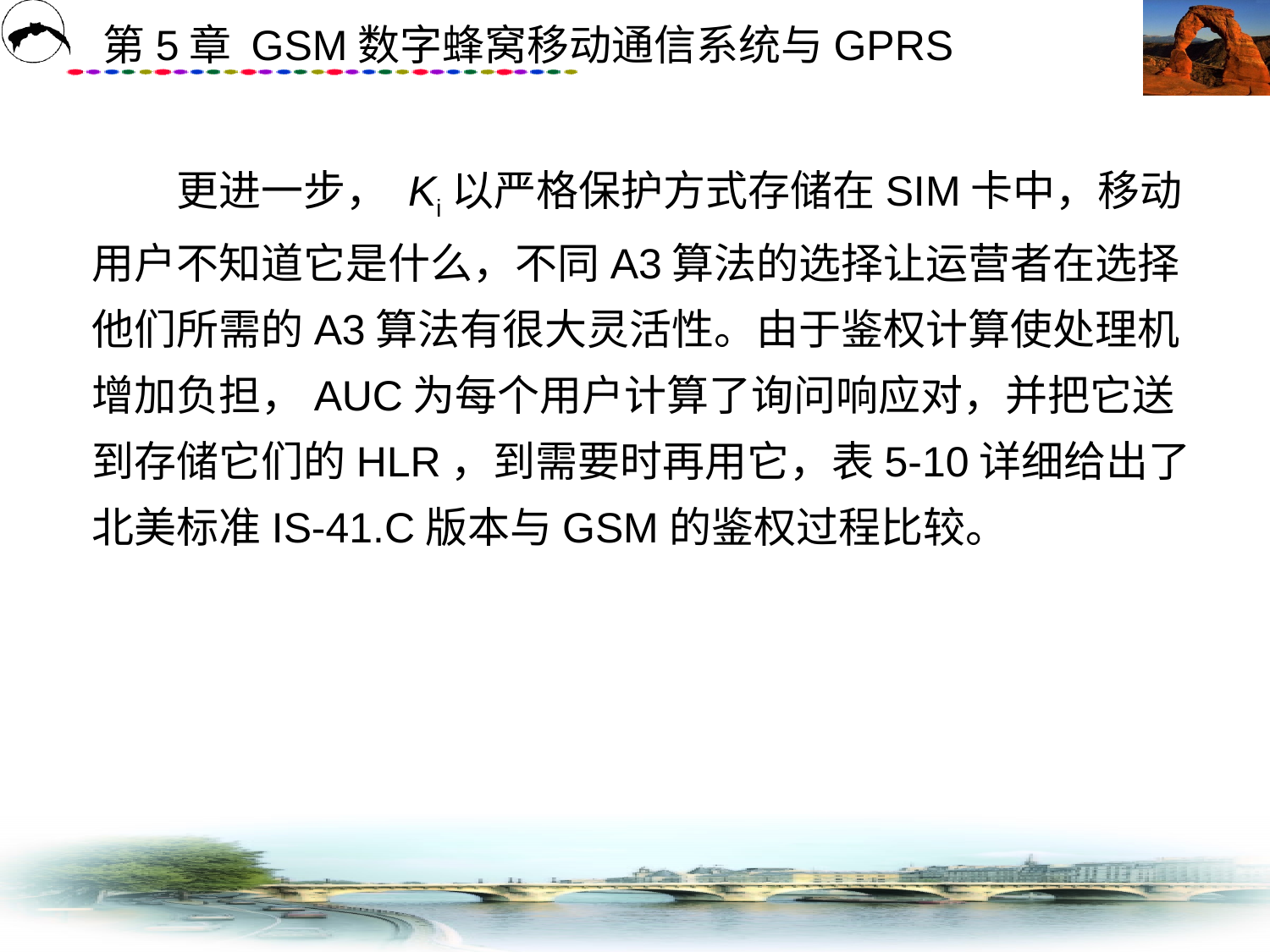

# 更进一步， Ki以严格保护方式存储在SIM卡中，移动用户不知道它是什么，不同A3算法的选择让运营者在选择他们所需的A3算法有很大灵活性。由于鉴权计算使处理机增加负担，AUC为每个用户计算了询问响应对，并把它送到存储它们的HLR，到需要时再用它，表5-10详细给出了北美标准IS-41.C版本与GSM的鉴权过程比较。